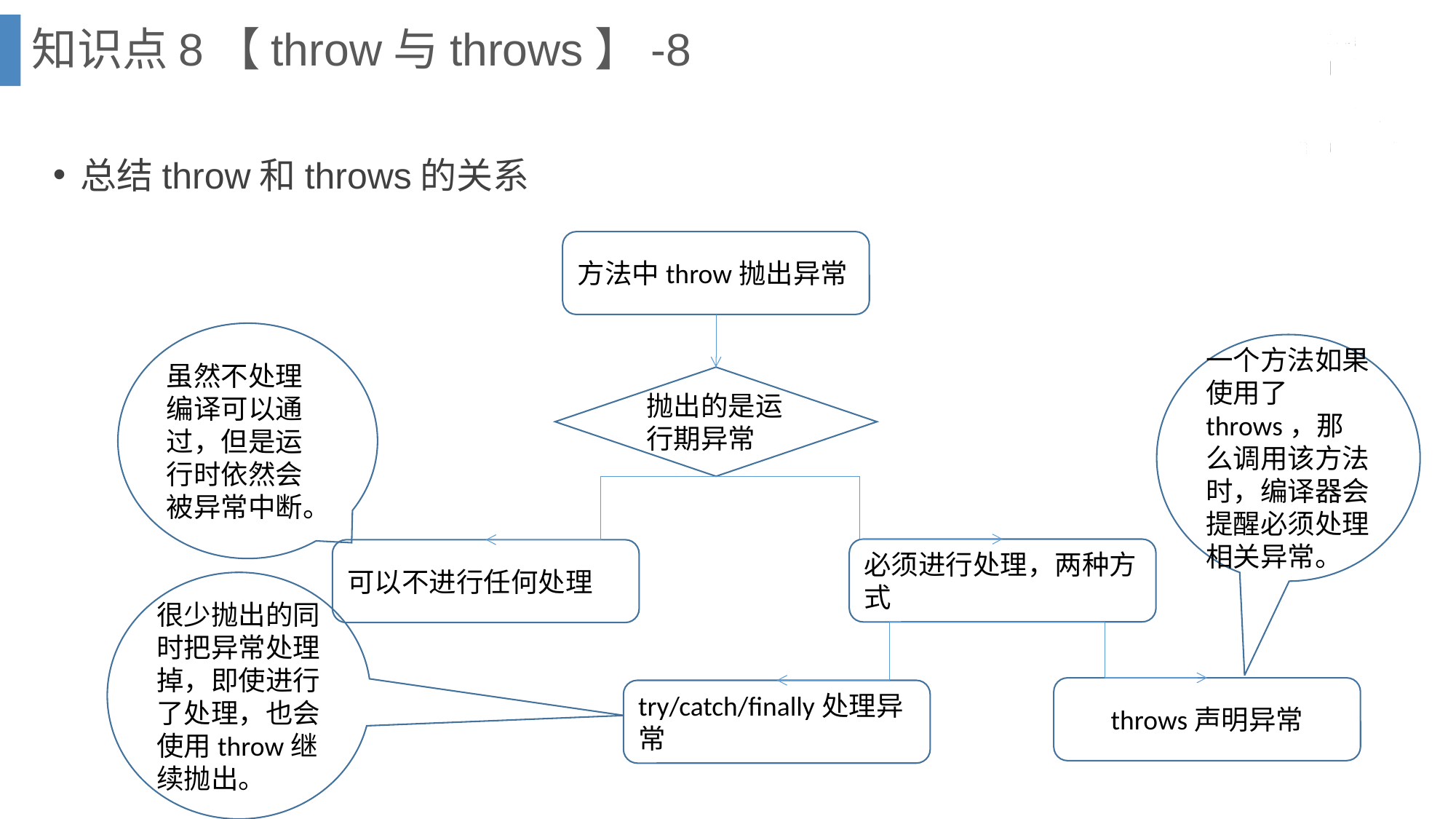

知识点8【throw与throws】-8
总结throw和throws的关系
方法中throw抛出异常
抛出的是运行期异常
必须进行处理，两种方式
可以不进行任何处理
throws声明异常
try/catch/finally处理异常
虽然不处理编译可以通过，但是运行时依然会被异常中断。
一个方法如果使用了throws，那么调用该方法时，编译器会提醒必须处理相关异常。
很少抛出的同时把异常处理掉，即使进行了处理，也会使用throw继续抛出。